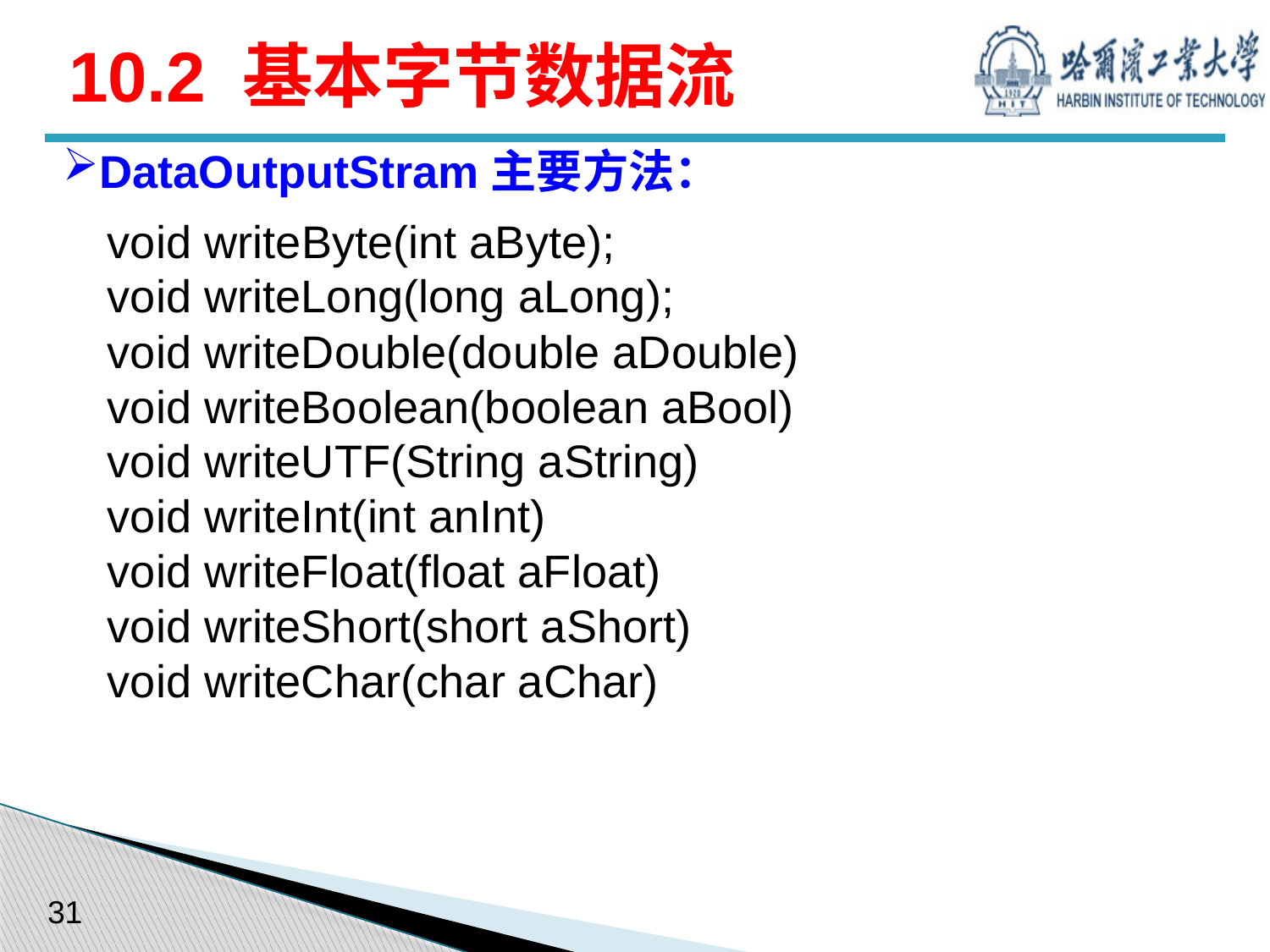

# 10.2 基本字节数据流
DataOutputStram主要方法：
void writeByte(int aByte);
void writeLong(long aLong);
void writeDouble(double aDouble)
void writeBoolean(boolean aBool)
void writeUTF(String aString)
void writeInt(int anInt)
void writeFloat(float aFloat)
void writeShort(short aShort)
void writeChar(char aChar)